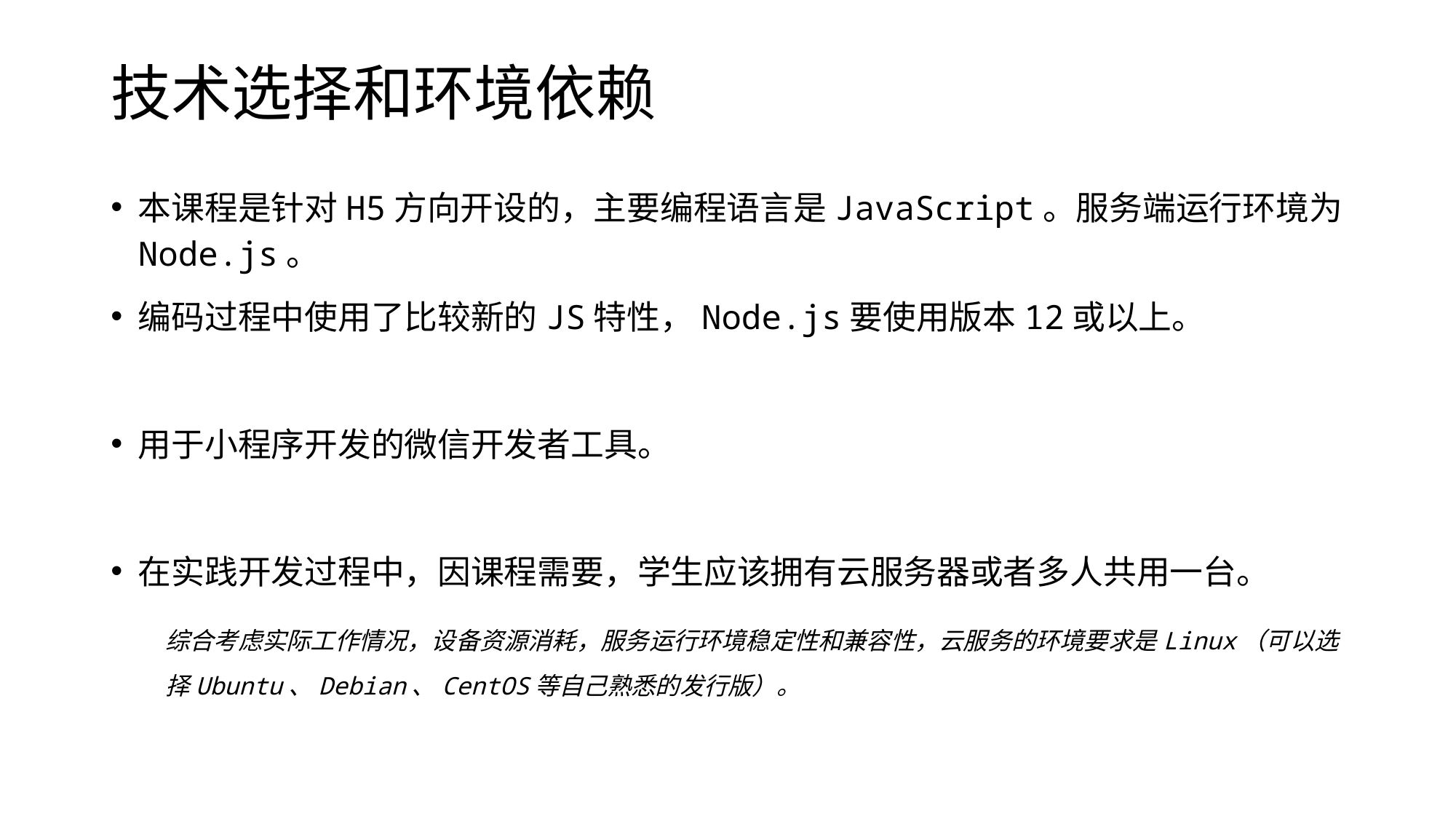

# 技术选择和环境依赖
本课程是针对H5方向开设的，主要编程语言是JavaScript。服务端运行环境为Node.js。
编码过程中使用了比较新的JS特性，Node.js要使用版本12或以上。

用于小程序开发的微信开发者工具。

在实践开发过程中，因课程需要，学生应该拥有云服务器或者多人共用一台。
综合考虑实际工作情况，设备资源消耗，服务运行环境稳定性和兼容性，云服务的环境要求是Linux（可以选择Ubuntu、Debian、CentOS等自己熟悉的发行版）。